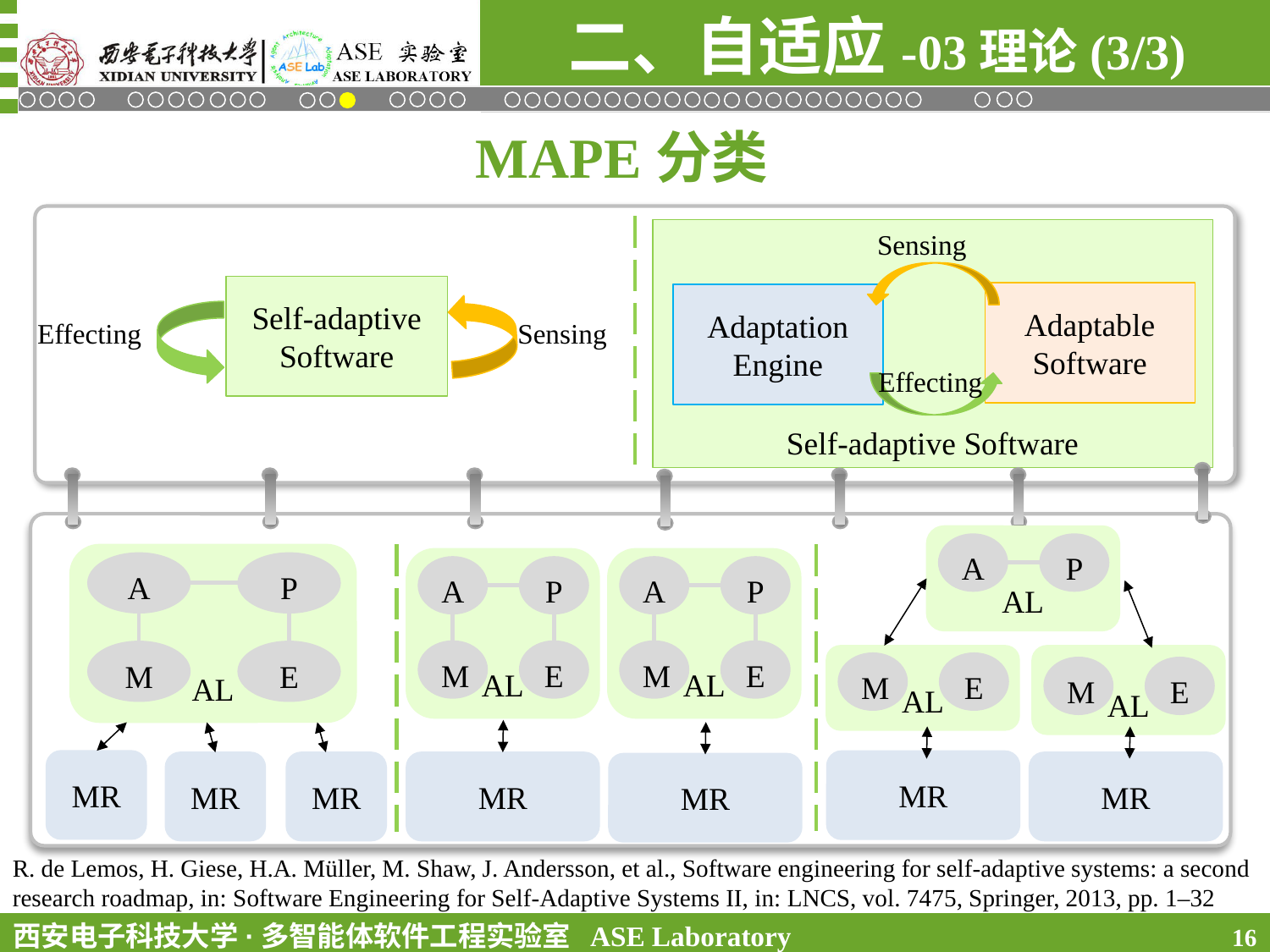

二、自适应-03理论(3/3)

MAPE分类

Self-adaptive Software
Sensing
Self-adaptive Software
Adaptable
Software
Adaptation Engine

Effecting
Sensing

Effecting

AL
A
P
AL
A
P
M
E
AL
A
P
M
E
AL
A
P
M
E
AL
M
E
AL
M
E
MR
MR
MR
MR
MR
MR
MR
R. de Lemos, H. Giese, H.A. Müller, M. Shaw, J. Andersson, et al., Software engineering for self-adaptive systems: a second research roadmap, in: Software Engineering for Self-Adaptive Systems II, in: LNCS, vol. 7475, Springer, 2013, pp. 1–32
16